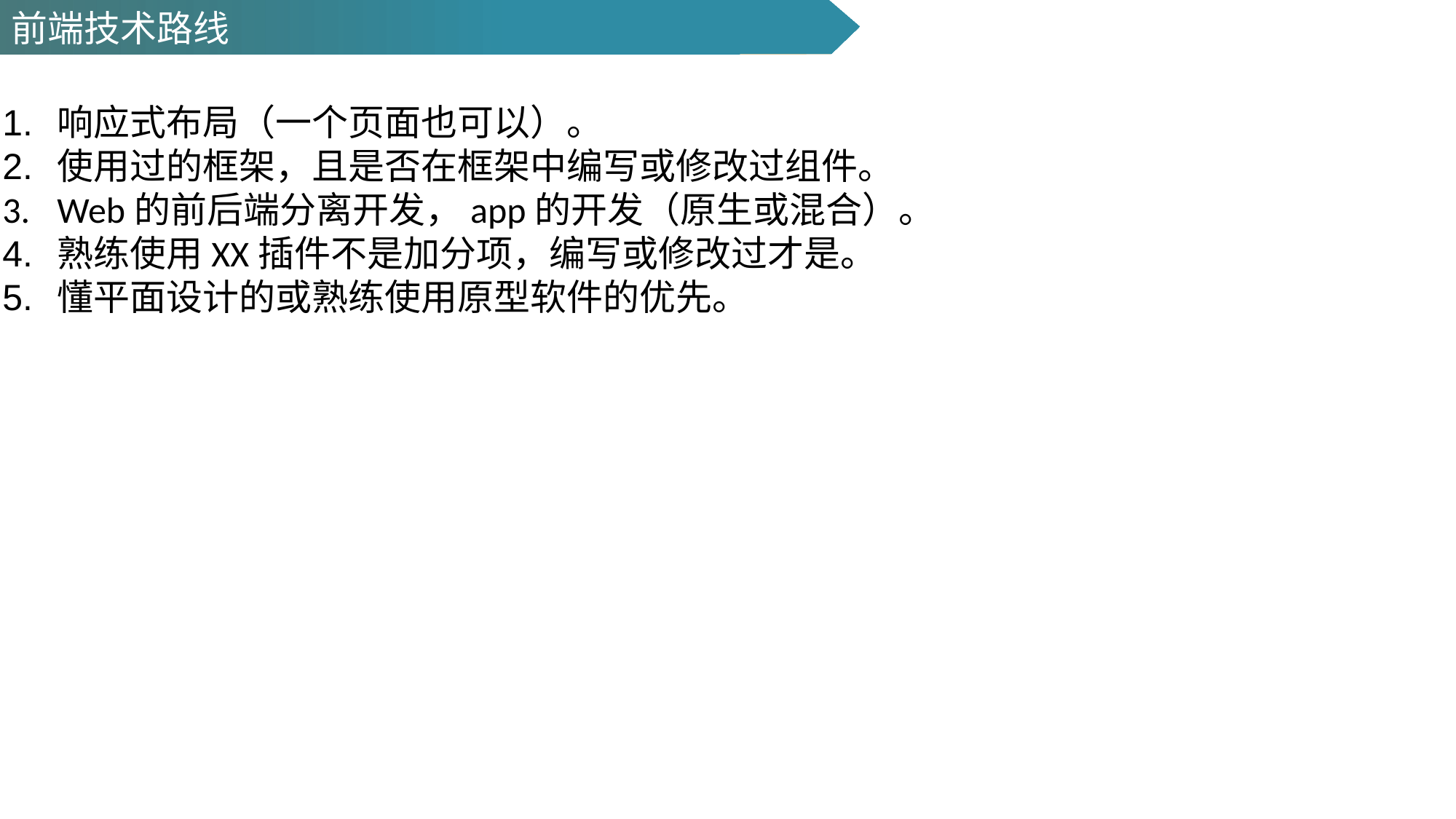

前端
前端技术路线
响应式布局（一个页面也可以）。
使用过的框架，且是否在框架中编写或修改过组件。
Web的前后端分离开发，app的开发（原生或混合）。
熟练使用XX插件不是加分项，编写或修改过才是。
懂平面设计的或熟练使用原型软件的优先。